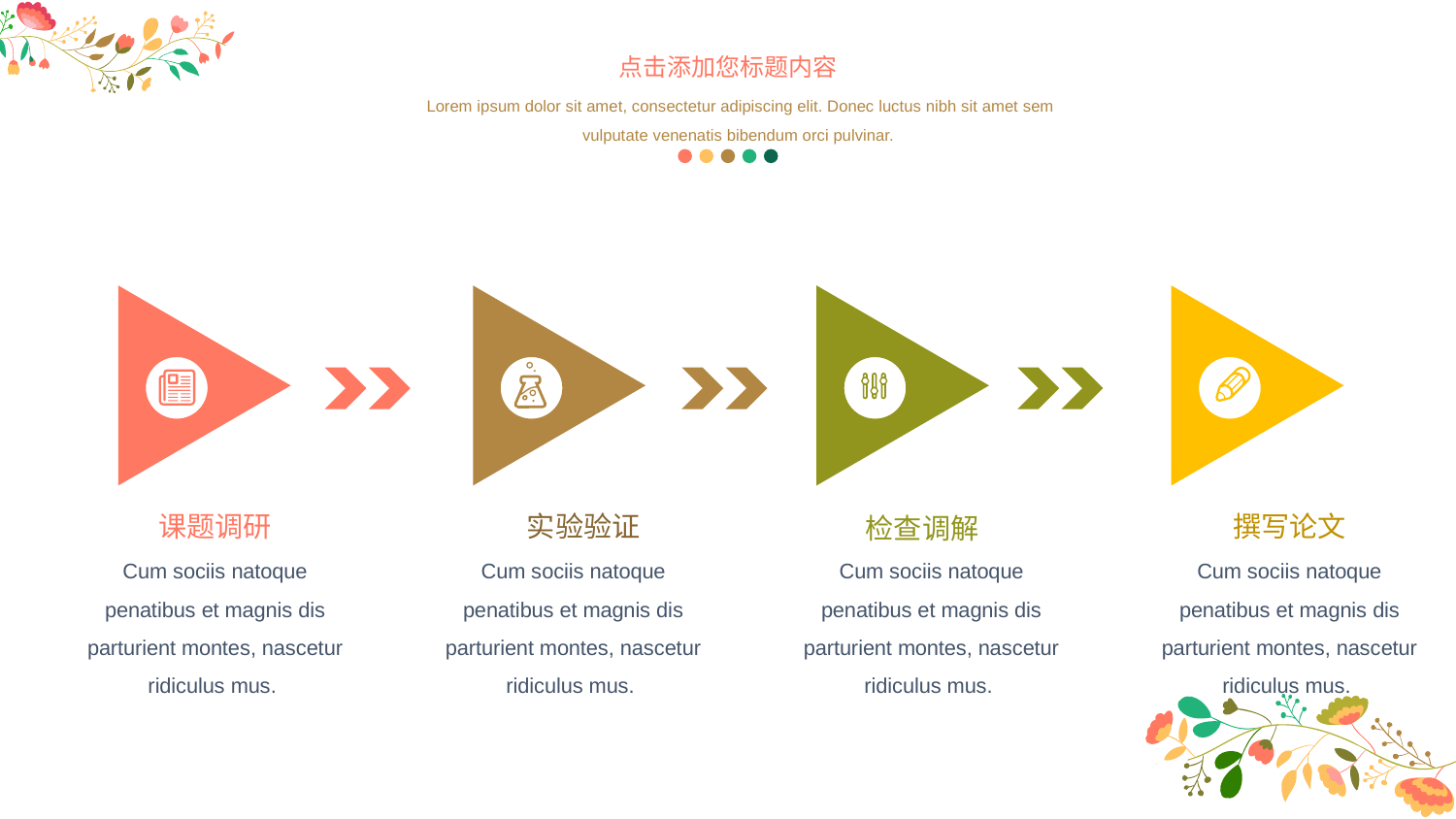

点击添加您标题内容
Lorem ipsum dolor sit amet, consectetur adipiscing elit. Donec luctus nibh sit amet sem vulputate venenatis bibendum orci pulvinar.

课题调研
实验验证
撰写论文
检查调解
Cum sociis natoque penatibus et magnis dis parturient montes, nascetur ridiculus mus.
Cum sociis natoque penatibus et magnis dis parturient montes, nascetur ridiculus mus.
Cum sociis natoque penatibus et magnis dis parturient montes, nascetur ridiculus mus.
Cum sociis natoque penatibus et magnis dis parturient montes, nascetur ridiculus mus.